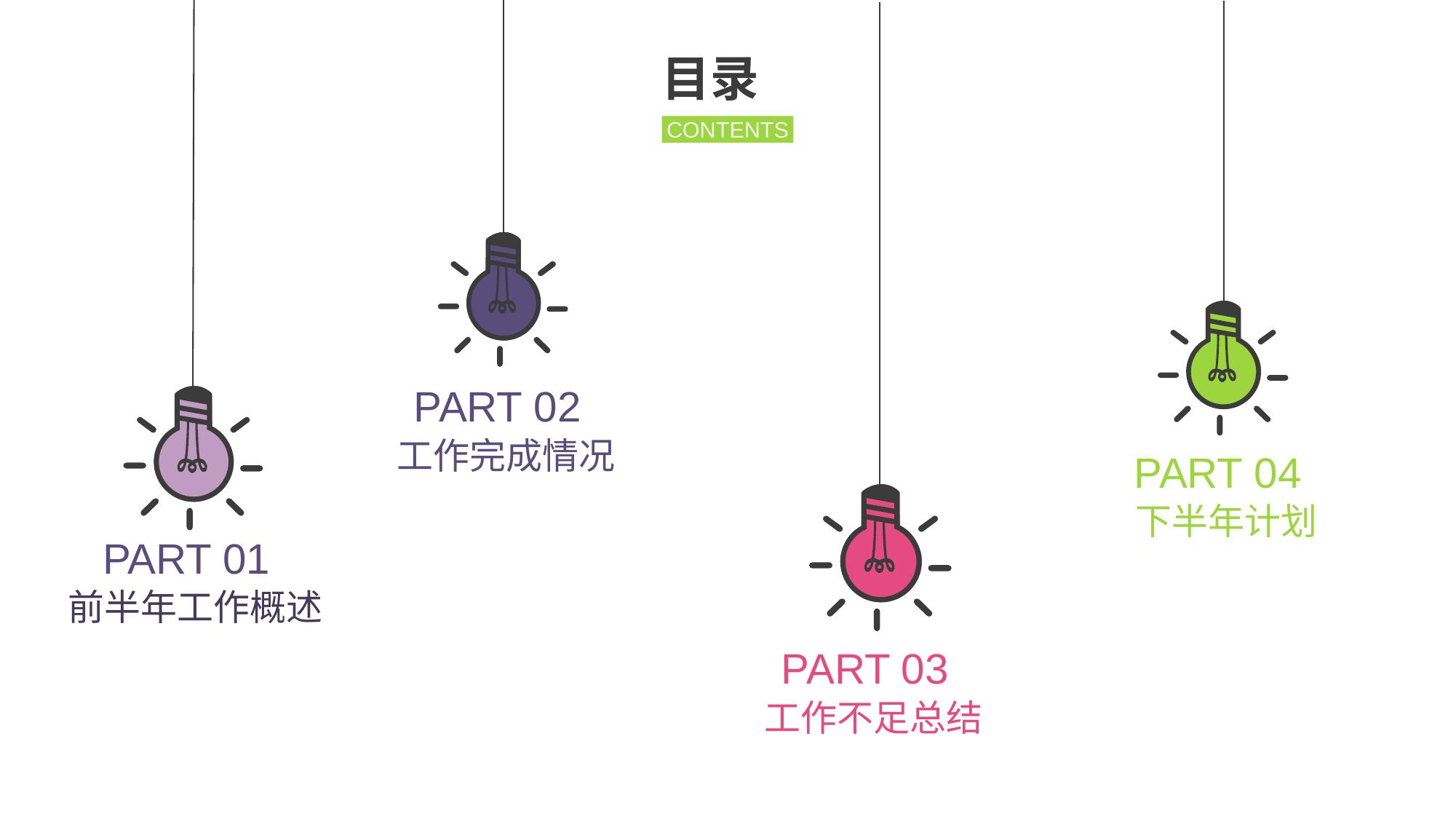

目录
CONTENTS
PART 02
工作完成情况
PART 04
下半年计划
PART 01
前半年工作概述
PART 03
工作不足总结